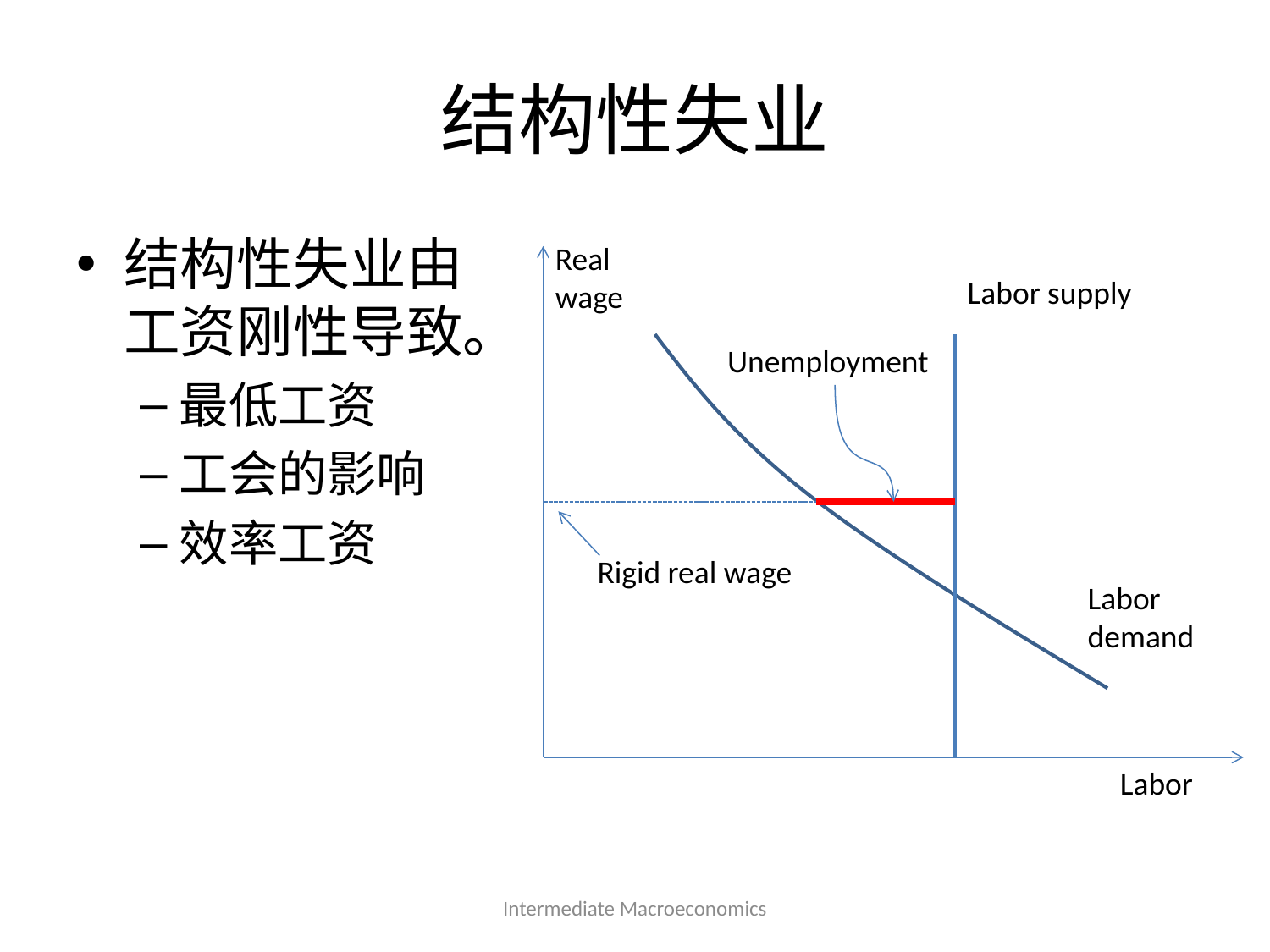

# 结构性失业
结构性失业由工资刚性导致。
最低工资
工会的影响
效率工资
Real wage
Labor supply

Unemployment
Rigid real wage
Labor demand
Labor
Intermediate Macroeconomics